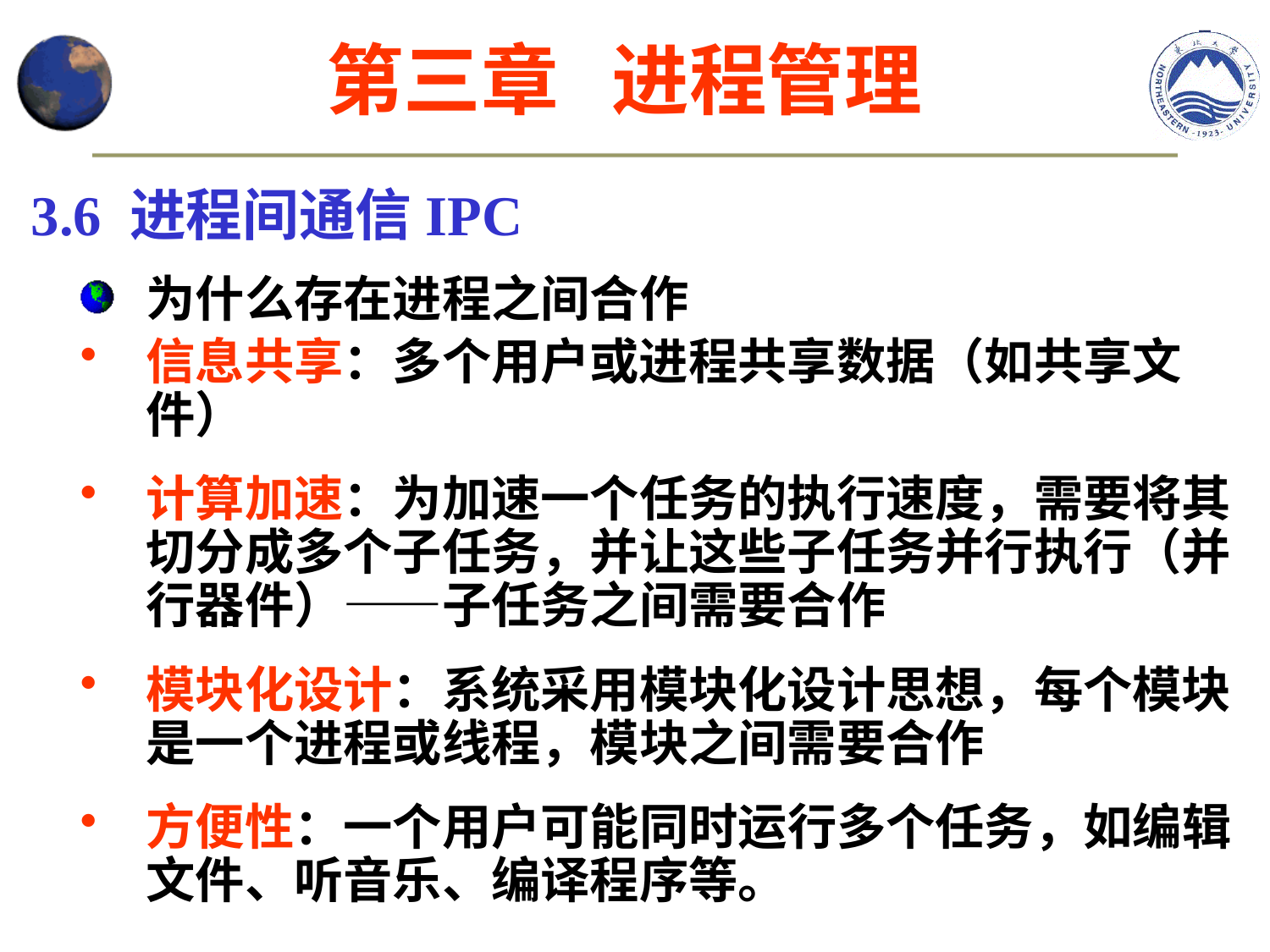

第三章   进程管理
3.6 进程间通信IPC
为什么存在进程之间合作
信息共享：多个用户或进程共享数据（如共享文件）
计算加速：为加速一个任务的执行速度，需要将其切分成多个子任务，并让这些子任务并行执行（并行器件）——子任务之间需要合作
模块化设计：系统采用模块化设计思想，每个模块是一个进程或线程，模块之间需要合作
方便性：一个用户可能同时运行多个任务，如编辑文件、听音乐、编译程序等。